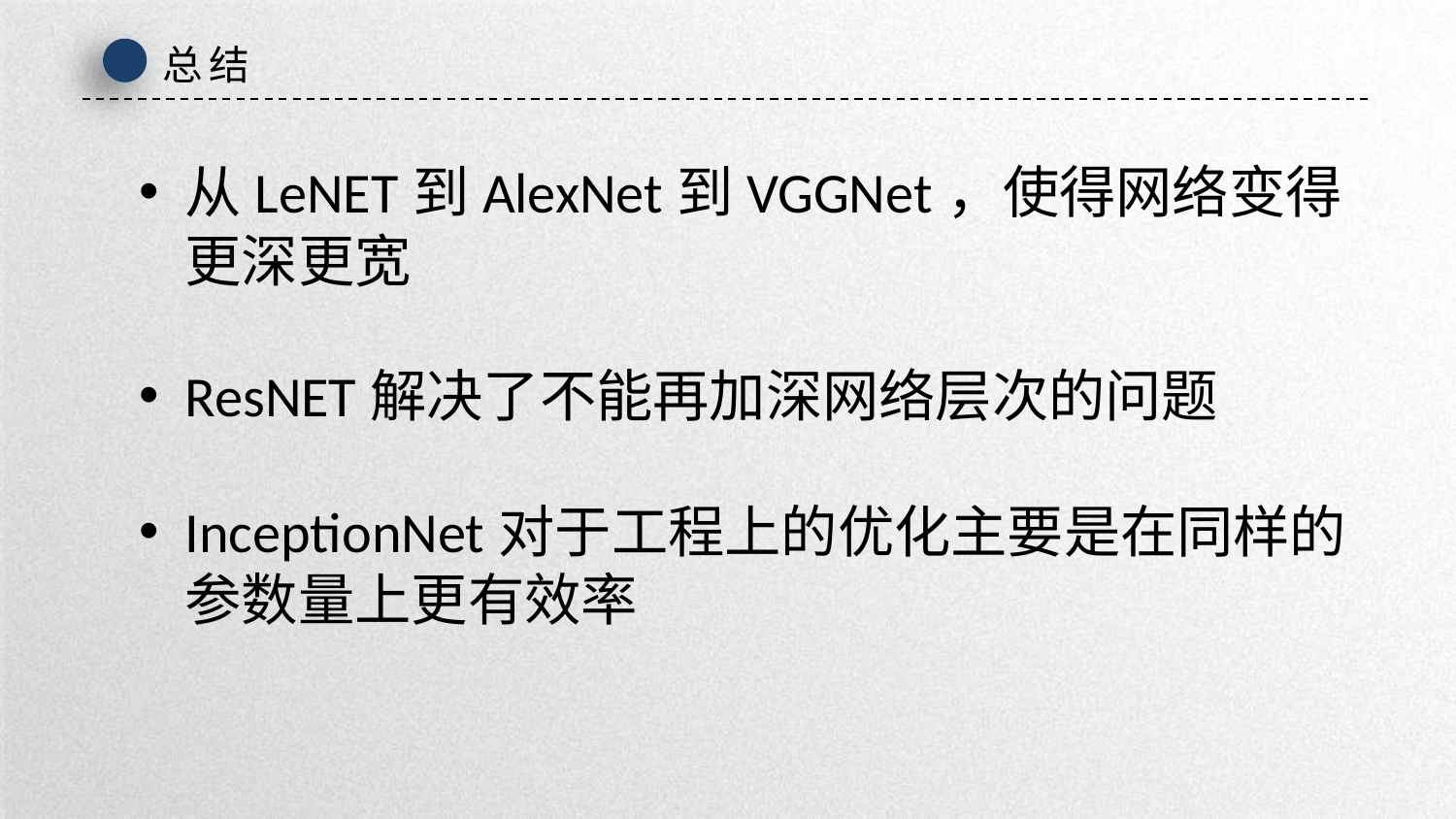

总结

从LeNET到AlexNet到VGGNet，使得网络变得更深更宽

ResNET解决了不能再加深网络层次的问题

InceptionNet对于工程上的优化主要是在同样的参数量上更有效率